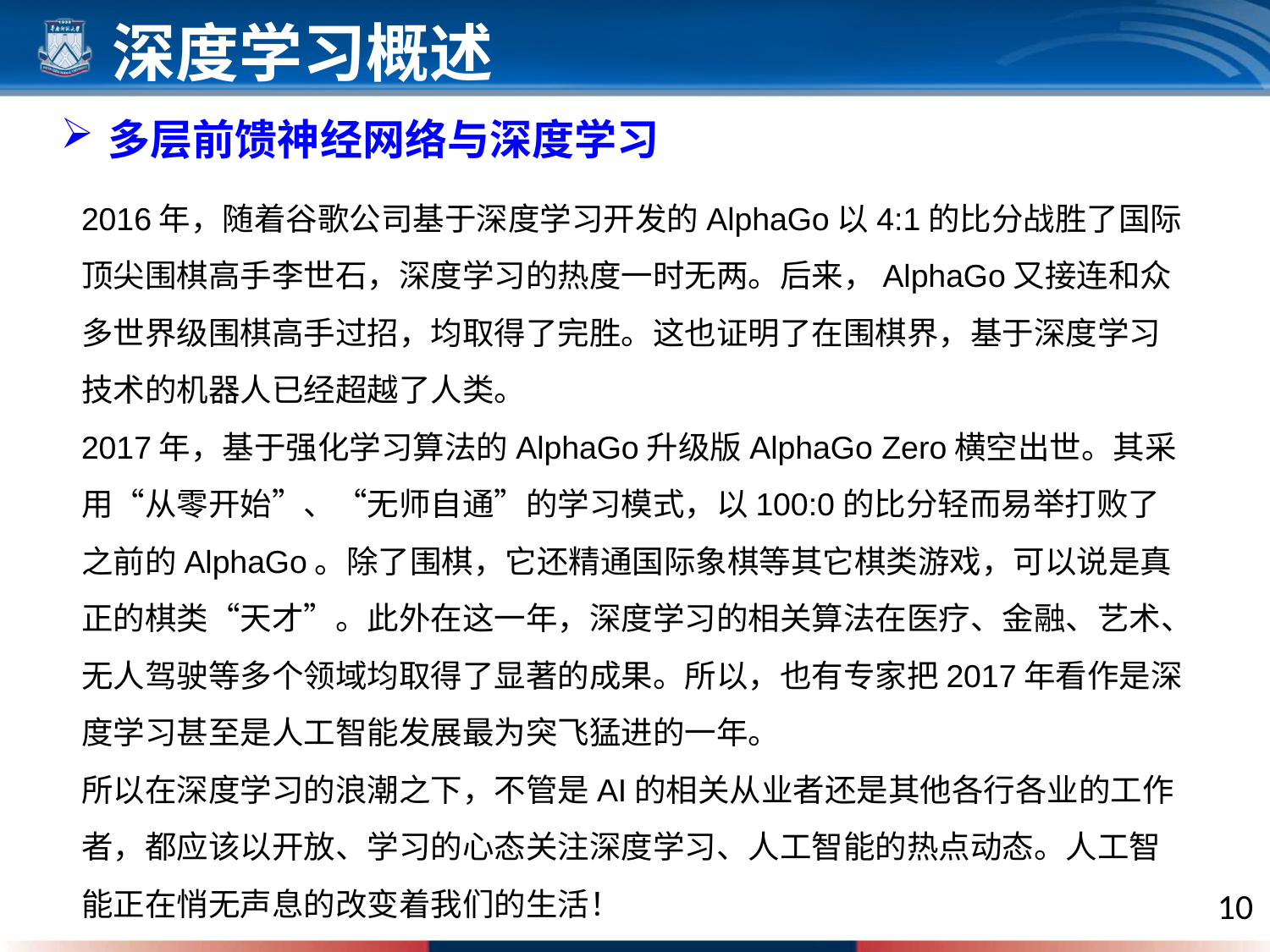

深度学习概述
多层前馈神经网络与深度学习
2016年，随着谷歌公司基于深度学习开发的AlphaGo以4:1的比分战胜了国际顶尖围棋高手李世石，深度学习的热度一时无两。后来，AlphaGo又接连和众多世界级围棋高手过招，均取得了完胜。这也证明了在围棋界，基于深度学习技术的机器人已经超越了人类。
2017年，基于强化学习算法的AlphaGo升级版AlphaGo Zero横空出世。其采用“从零开始”、“无师自通”的学习模式，以100:0的比分轻而易举打败了之前的AlphaGo。除了围棋，它还精通国际象棋等其它棋类游戏，可以说是真正的棋类“天才”。此外在这一年，深度学习的相关算法在医疗、金融、艺术、无人驾驶等多个领域均取得了显著的成果。所以，也有专家把2017年看作是深度学习甚至是人工智能发展最为突飞猛进的一年。
所以在深度学习的浪潮之下，不管是AI的相关从业者还是其他各行各业的工作者，都应该以开放、学习的心态关注深度学习、人工智能的热点动态。人工智能正在悄无声息的改变着我们的生活！